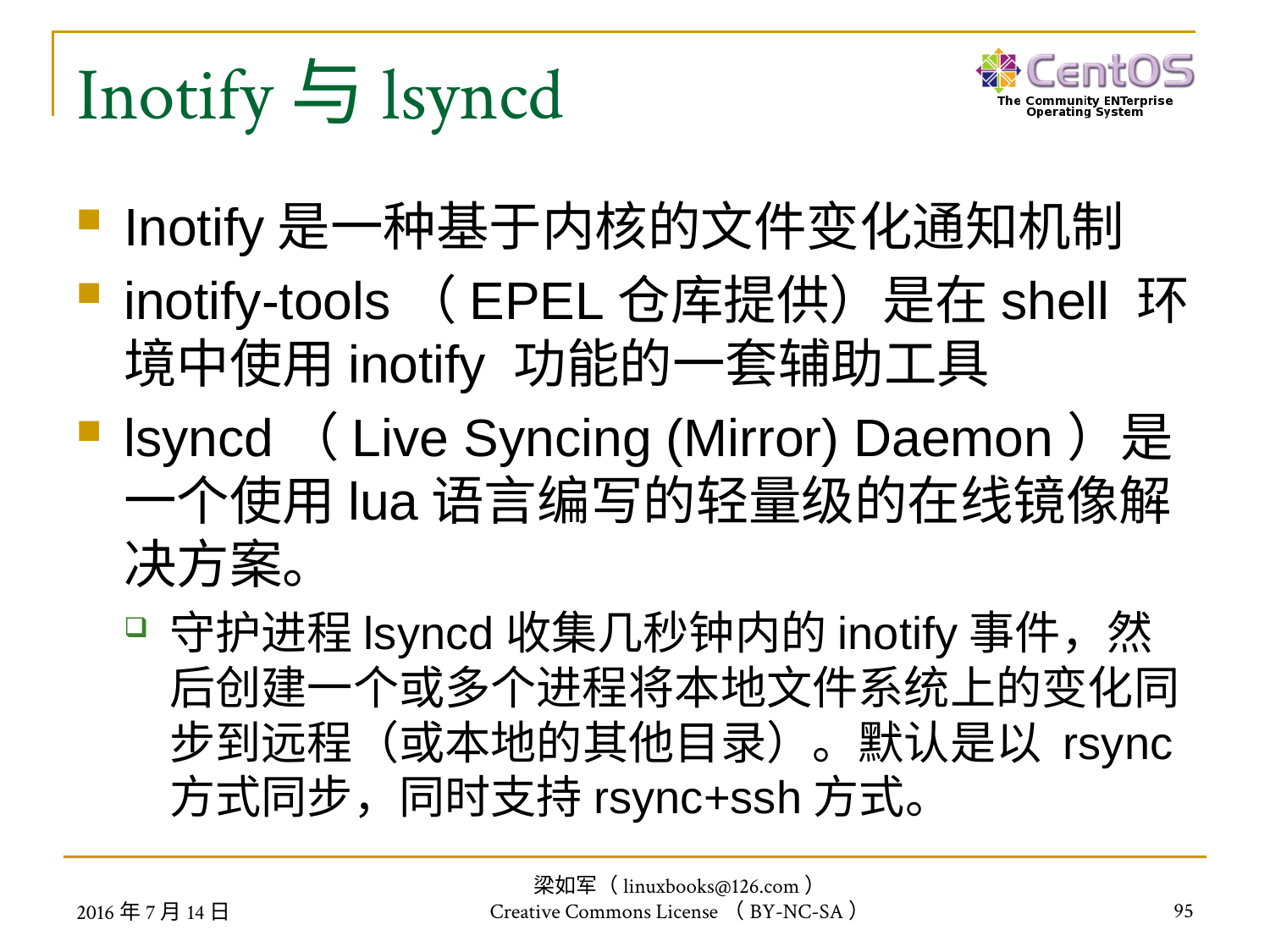

# Inotify与lsyncd
Inotify是一种基于内核的文件变化通知机制
inotify-tools（EPEL仓库提供）是在shell 环境中使用inotify 功能的一套辅助工具
lsyncd（Live Syncing (Mirror) Daemon）是一个使用lua语言编写的轻量级的在线镜像解决方案。
守护进程lsyncd收集几秒钟内的inotify事件，然后创建一个或多个进程将本地文件系统上的变化同步到远程（或本地的其他目录）。默认是以 rsync方式同步，同时支持rsync+ssh方式。
梁如军（linuxbooks@126.com）
Creative Commons License（BY-NC-SA）
2016年7月14日
95